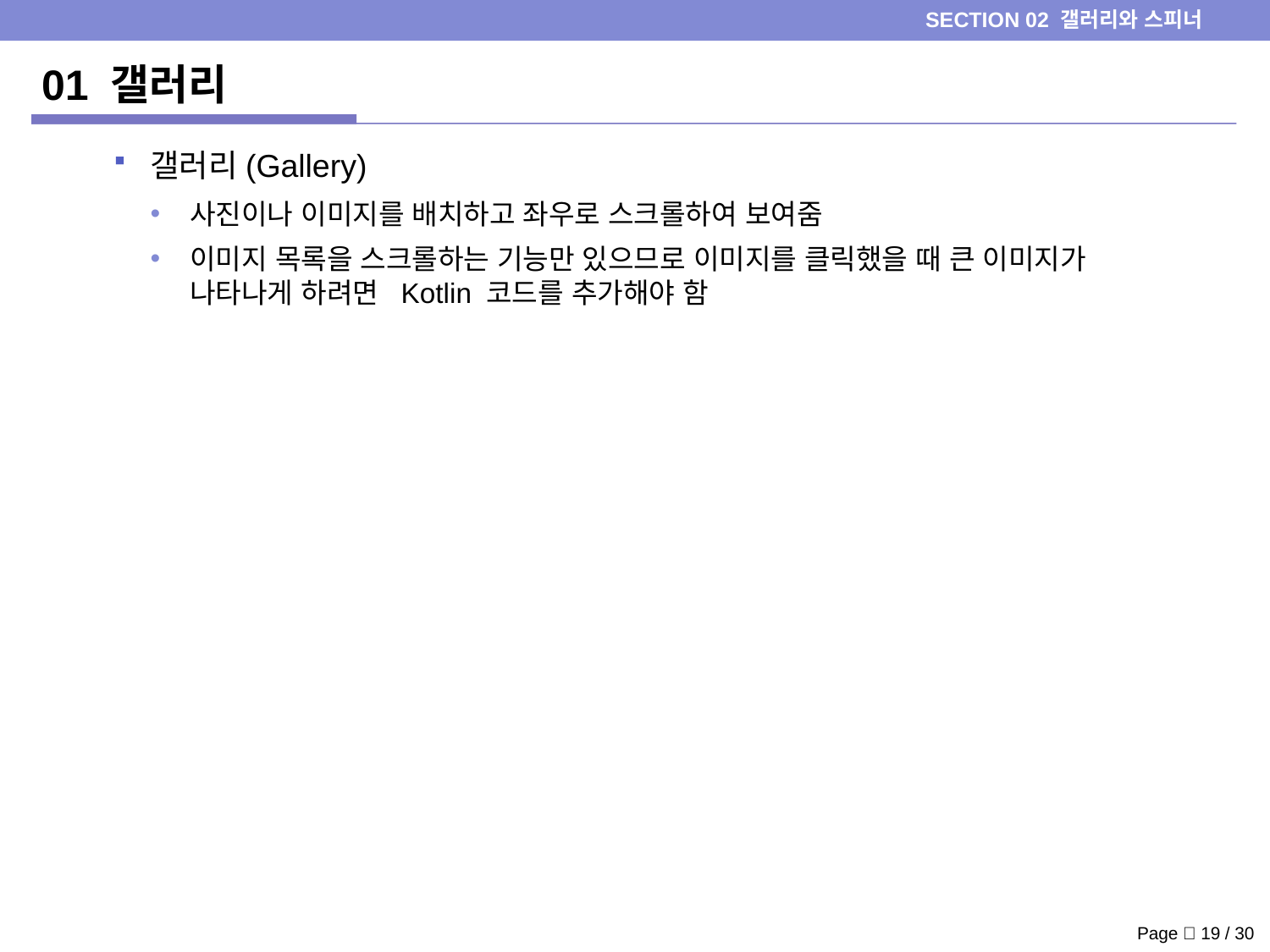

SECTION 02 갤러리와 스피너
# 01 갤러리
갤러리(Gallery)
사진이나 이미지를 배치하고 좌우로 스크롤하여 보여줌
이미지 목록을 스크롤하는 기능만 있으므로 이미지를 클릭했을 때 큰 이미지가 나타나게 하려면  Kotlin 코드를 추가해야 함